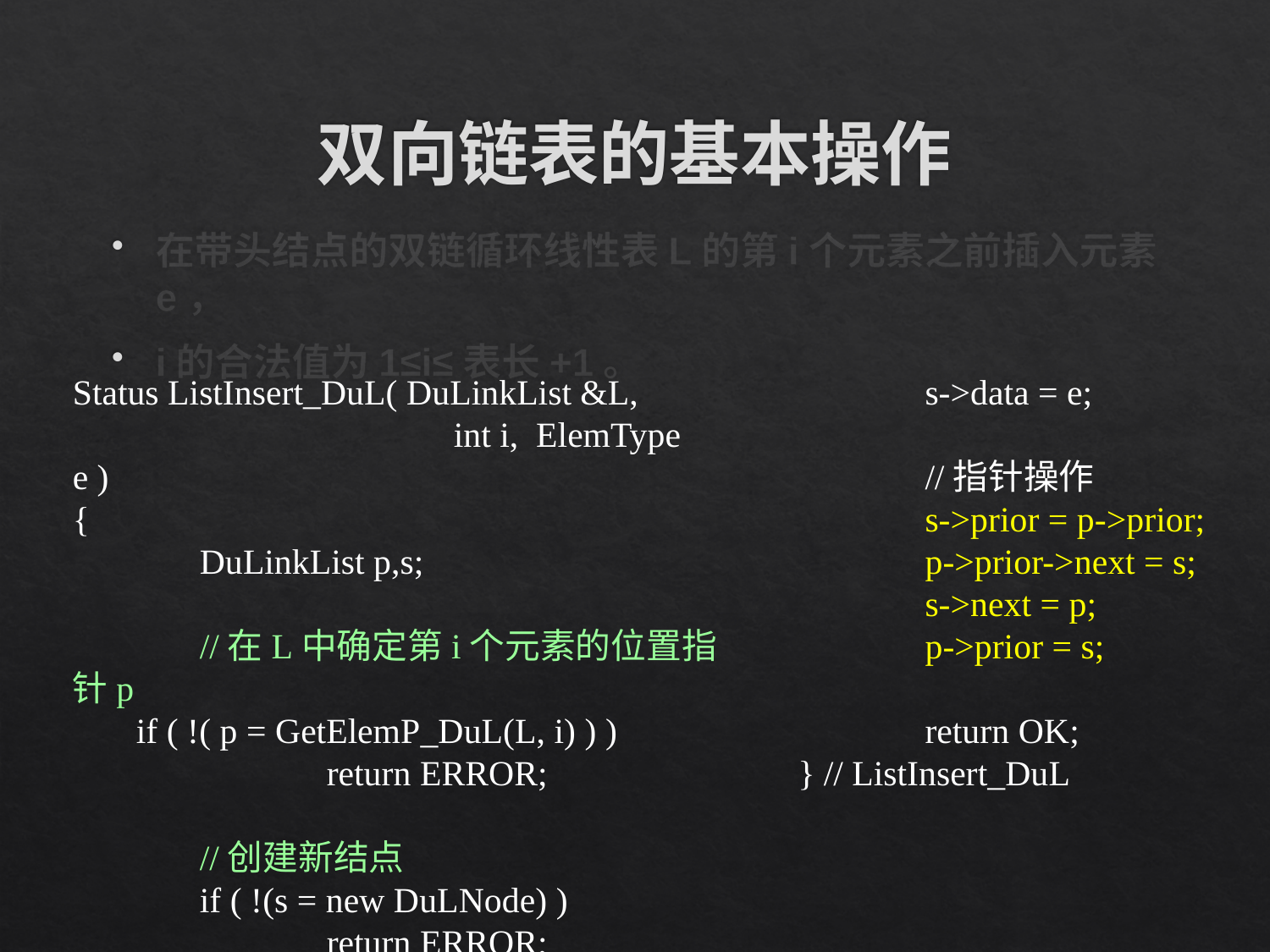

# 双向链表的基本操作
在带头结点的双链循环线性表L的第i个元素之前插入元素e，
i的合法值为1≤i≤表长+1。
Status ListInsert_DuL( DuLinkList &L,
			int i,  ElemType e )
{
	DuLinkList p,s;

	//在L中确定第i个元素的位置指针p
if ( !( p = GetElemP_DuL(L, i) ) )
		return ERROR;

	//创建新结点
	if ( !(s = new DuLNode) )
    		return ERROR;
	s->data = e;

	//指针操作
	s->prior = p->prior;
	p->prior->next = s;
	s->next = p;
	p->prior = s;

	return OK;
} // ListInsert_DuL